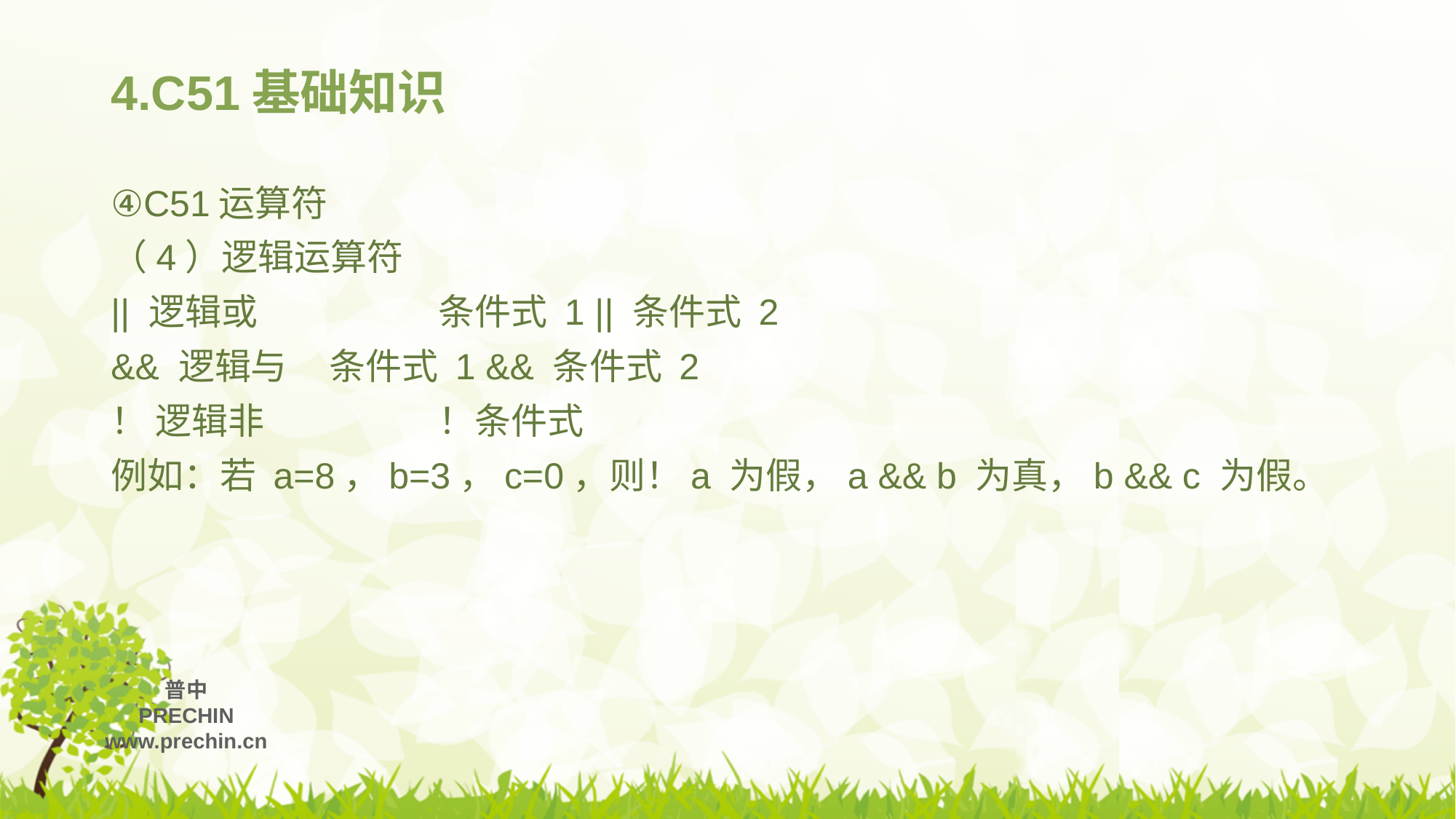

# 4.C51基础知识
④C51运算符
（4）逻辑运算符
|| 逻辑或  		条件式 1 || 条件式 2
&& 逻辑与     	条件式 1 && 条件式 2
！ 逻辑非		！条件式
例如：若 a=8，b=3，c=0，则！a 为假，a && b 为真，b && c 为假。